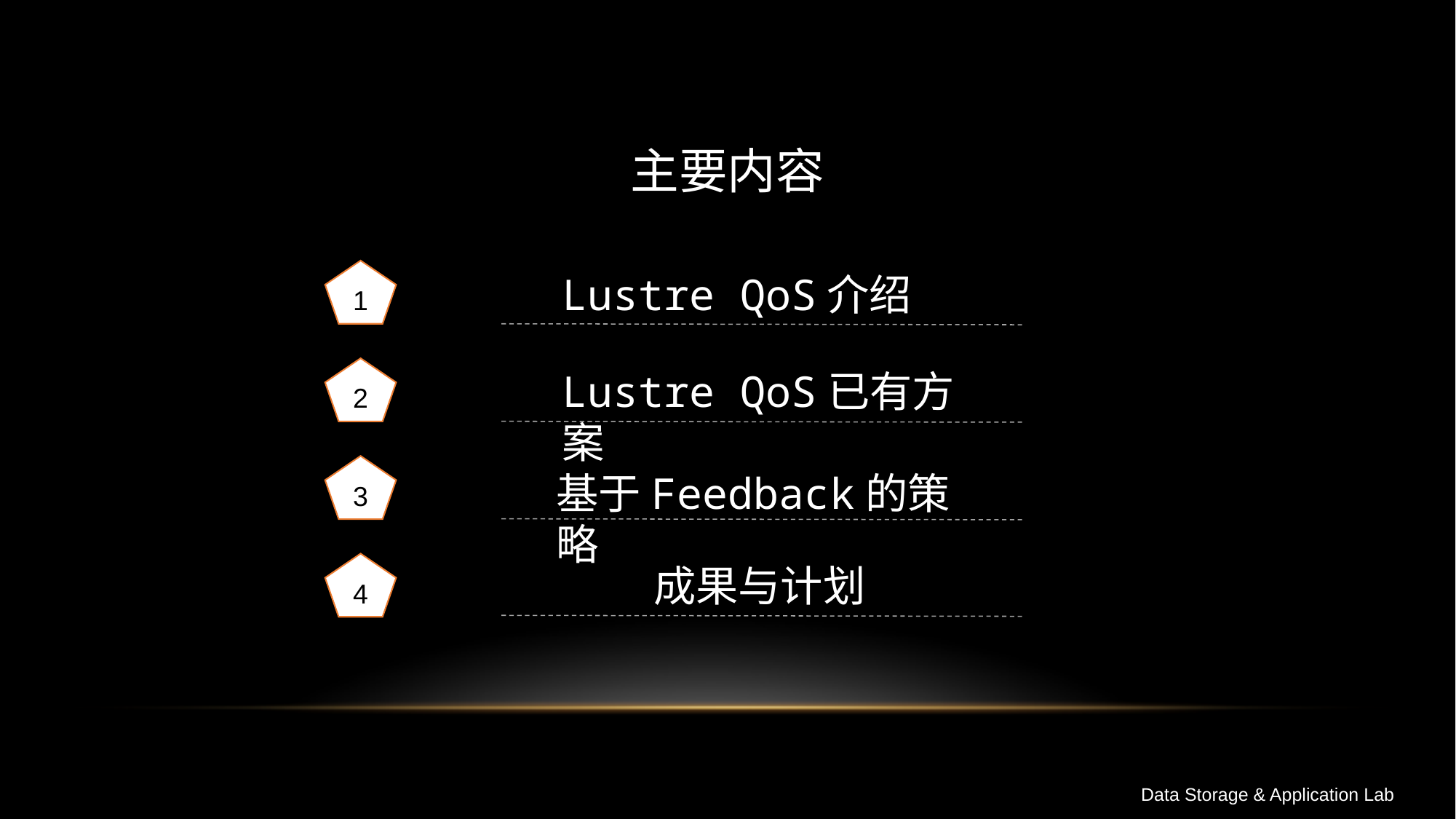

# 主要内容
1
Lustre QoS介绍

2
Lustre QoS已有方案

3
基于Feedback的策略

4
成果与计划

Data Storage & Application Lab